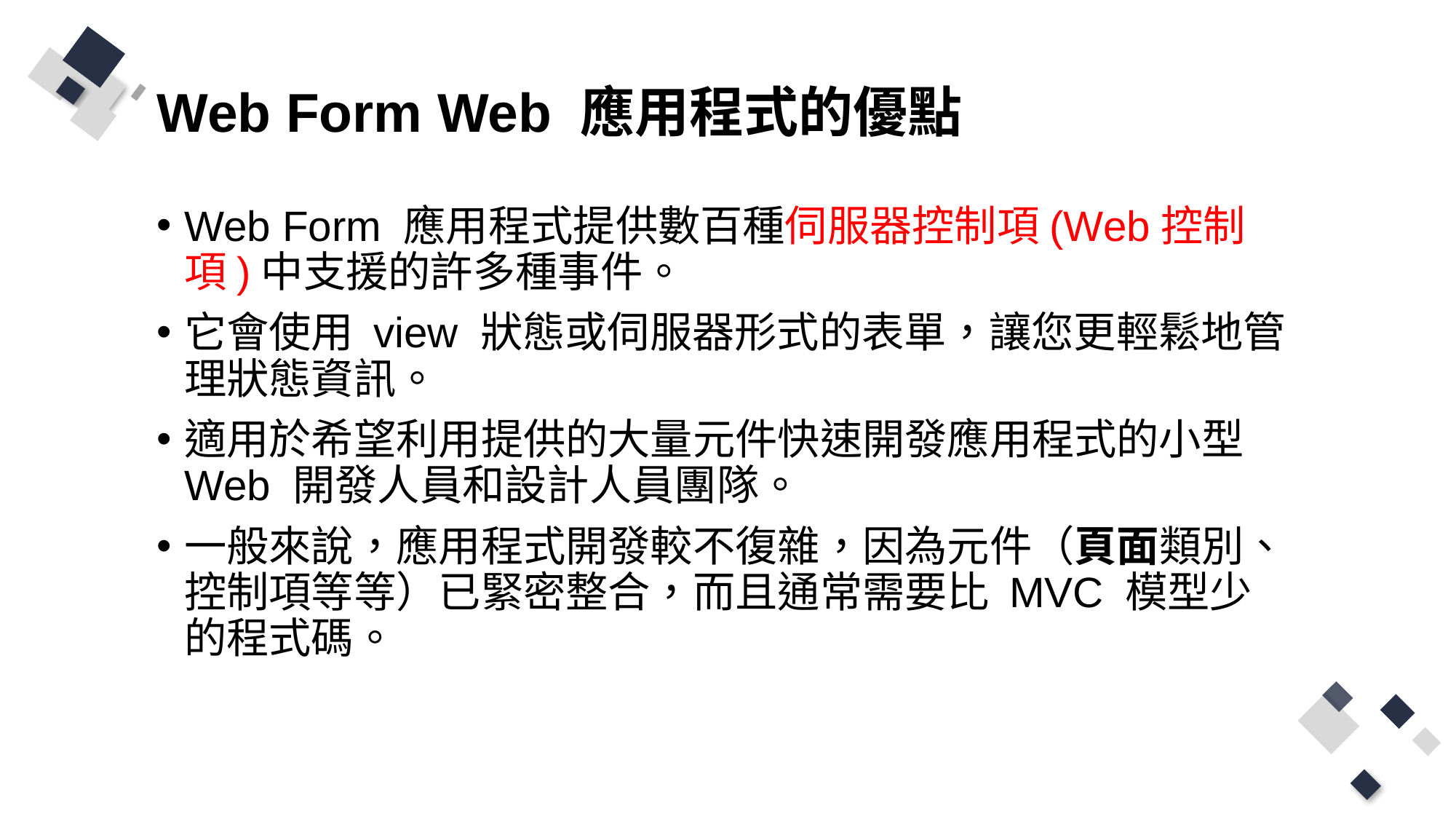

# Web Form Web 應用程式的優點
Web Form 應用程式提供數百種伺服器控制項(Web控制項)中支援的許多種事件。
它會使用 view 狀態或伺服器形式的表單，讓您更輕鬆地管理狀態資訊。
適用於希望利用提供的大量元件快速開發應用程式的小型 Web 開發人員和設計人員團隊。
一般來說，應用程式開發較不復雜，因為元件（頁面類別、控制項等等）已緊密整合，而且通常需要比 MVC 模型少的程式碼。